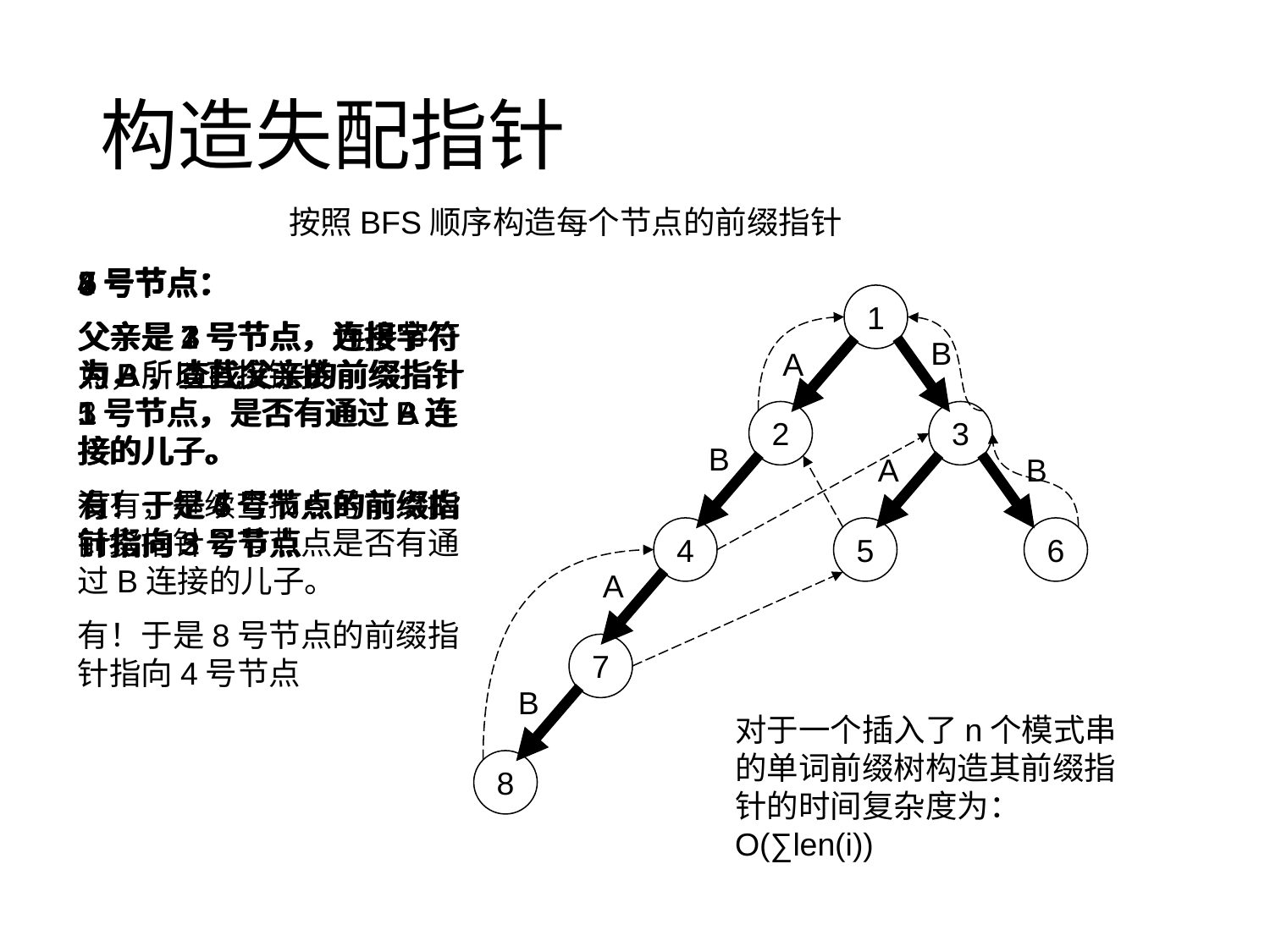

# 构造失配指针
按照BFS顺序构造每个节点的前缀指针
8号节点：
父亲是7号节点，连接字符为B，查找父亲的前缀指针5号节点，是否有通过B连接的儿子。
没有，继续查找5号节点的前缀指针2号节点是否有通过B连接的儿子。
有！于是8号节点的前缀指针指向4号节点
2号节点：
父亲是1号节点，为根节点，所以直接链接
7号节点：
父亲是4号节点，连接字符为A，查找父亲的前缀指针3号节点，是否有通过A连接的儿子。
有！于是7号节点的前缀指针指向5号节点
5号节点：
父亲是3号节点，连接字符为A，查找父亲的前缀指针1号节点，是否有通过A连接的儿子。
有！于是5号节点的前缀指针指向2号节点
3号节点：
父亲是1号节点，为根节点，所以直接链接
4号节点：
父亲是2号节点，连接字符为B，查找父亲的前缀指针1号节点，是否有通过B连接的儿子。
有！于是4号节点的前缀指针指向3号节点
6号节点：
父亲是3号节点，连接字符为B，查找父亲的前缀指针1号节点，是否有通过B连接的儿子。
有！于是6号节点的前缀指针指向3号节点
1
B
A

2
3
B
A
B

4
5
6
A

7
B

8
对于一个插入了n个模式串的单词前缀树构造其前缀指针的时间复杂度为：O(∑len(i))